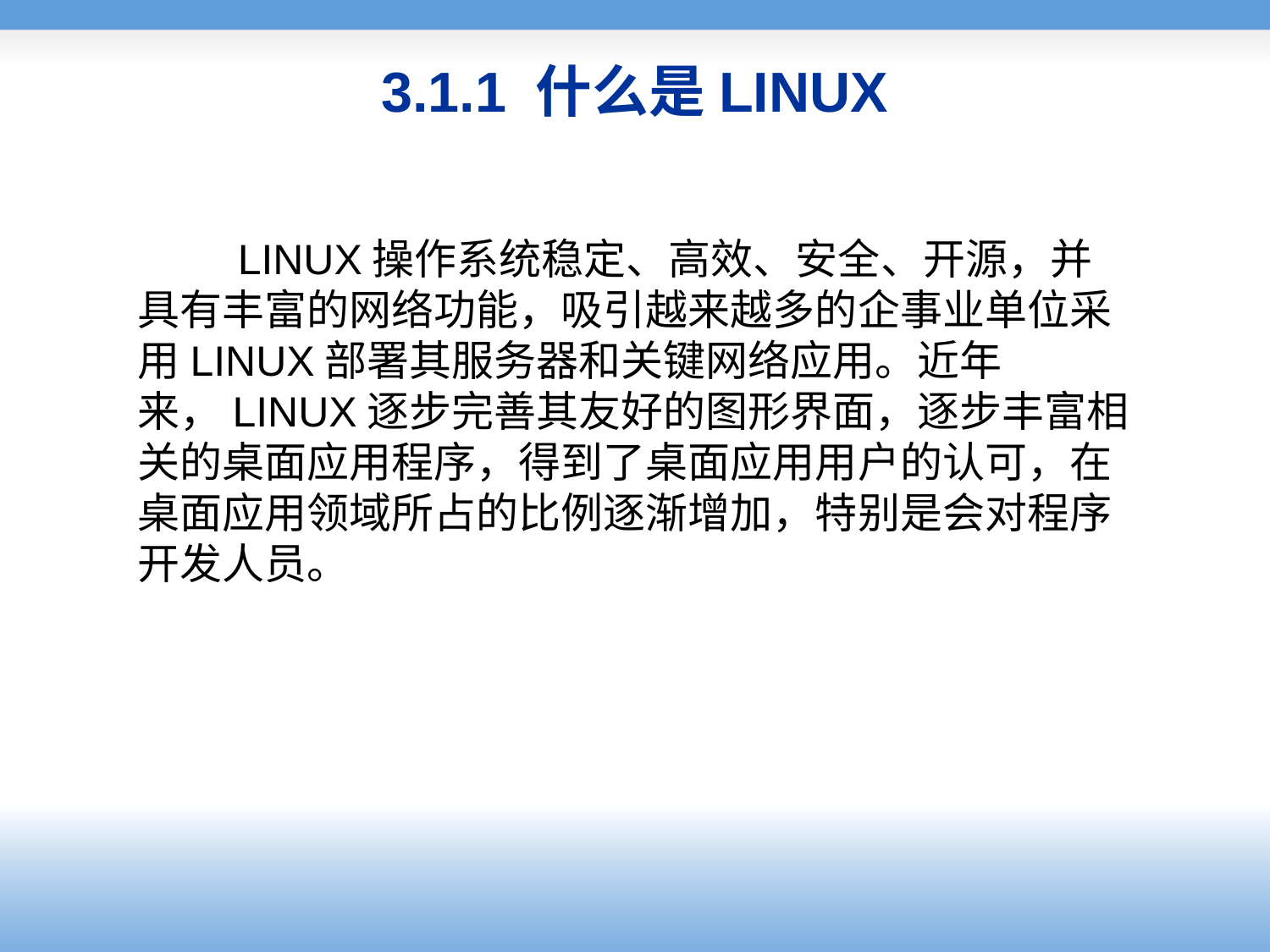

# 3.1.1 什么是LINUX
LINUX操作系统稳定、高效、安全、开源，并具有丰富的网络功能，吸引越来越多的企事业单位采用LINUX部署其服务器和关键网络应用。近年来，LINUX逐步完善其友好的图形界面，逐步丰富相关的桌面应用程序，得到了桌面应用用户的认可，在桌面应用领域所占的比例逐渐增加，特别是会对程序开发人员。